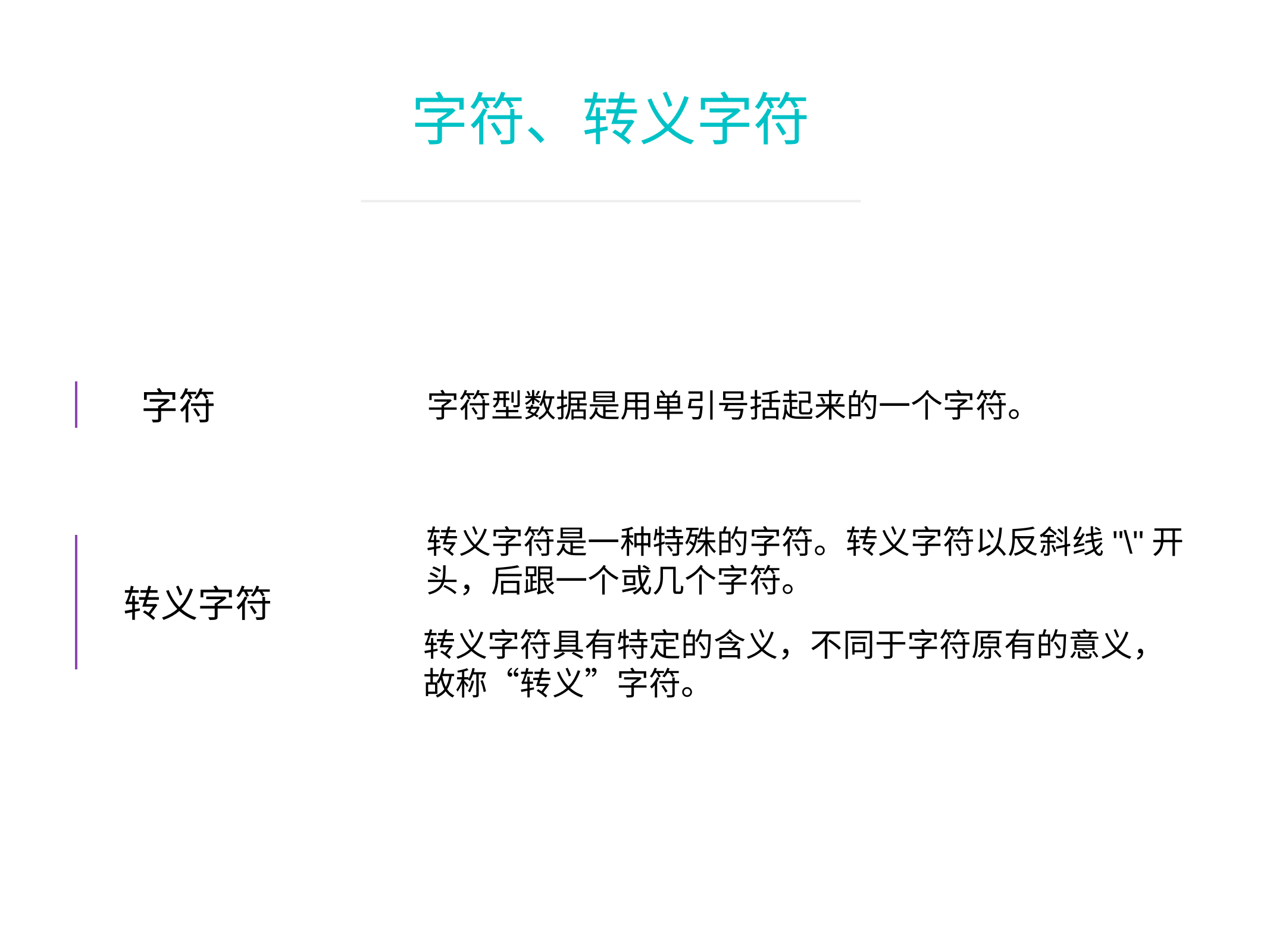

字符、转义字符

字符
字符型数据是用单引号括起来的一个字符。

转义字符是一种特殊的字符。转义字符以反斜线"\"开头，后跟一个或几个字符。

转义字符
转义字符具有特定的含义，不同于字符原有的意义，故称“转义”字符。